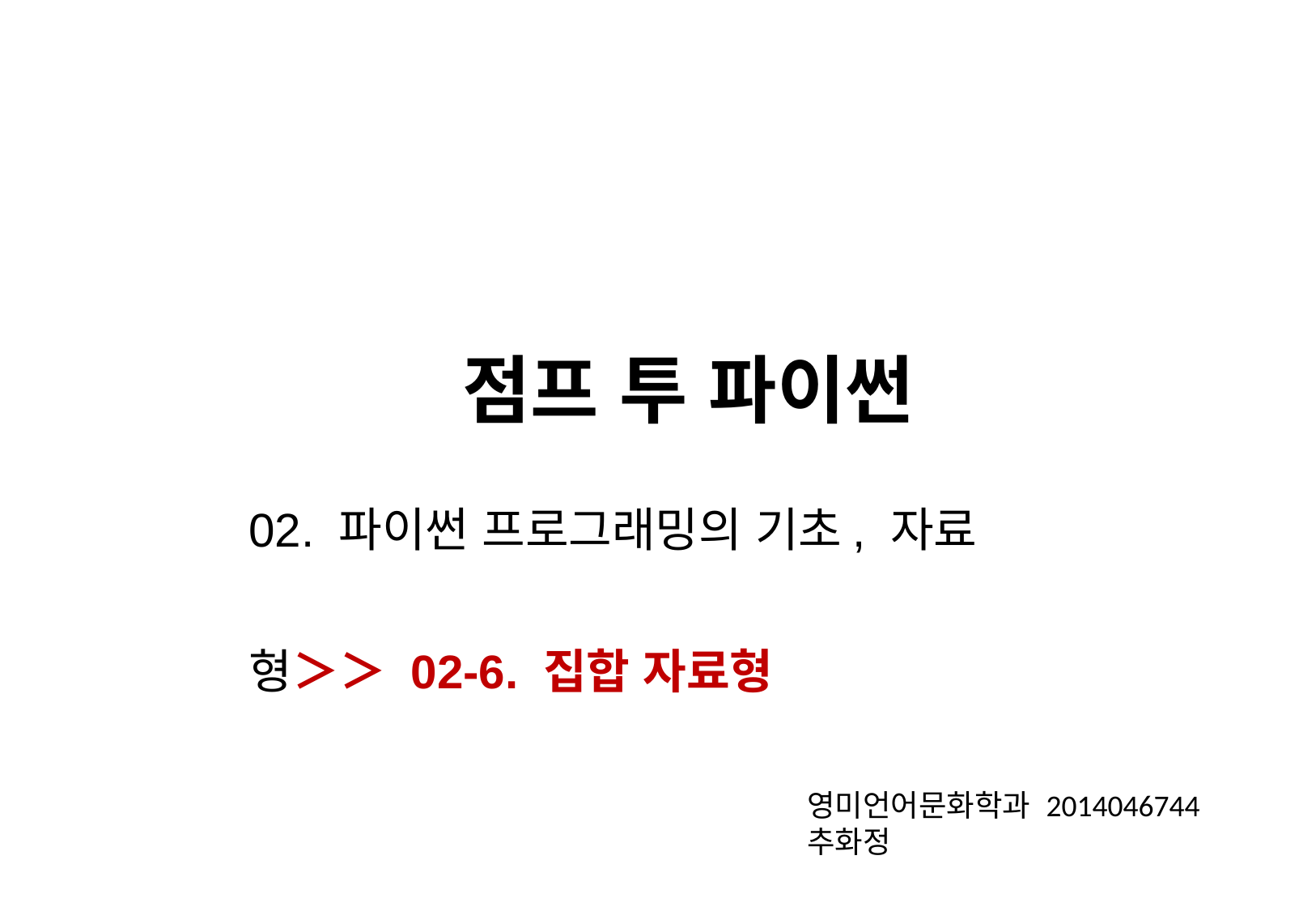

점프 투 파이썬
02. 파이썬 프로그래밍의 기초, 자료형＞＞ 02-6. 집합 자료형
영미언어문화학과 2014046744
추화정